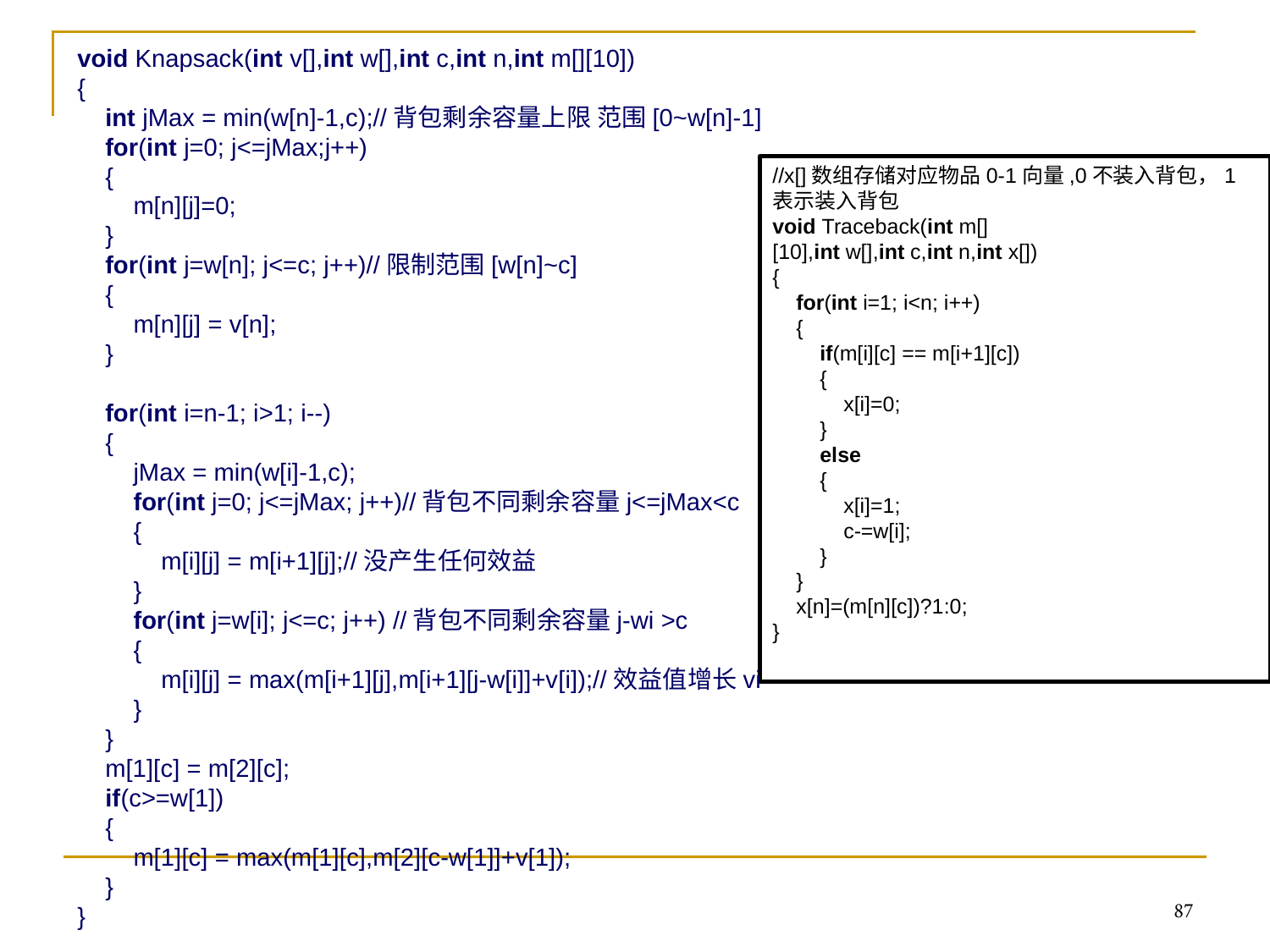

void Knapsack(int v[],int w[],int c,int n,int m[][10])
{
    int jMax = min(w[n]-1,c);//背包剩余容量上限 范围[0~w[n]-1]
    for(int j=0; j<=jMax;j++)
    {
        m[n][j]=0;
    }
    for(int j=w[n]; j<=c; j++)//限制范围[w[n]~c]
    {
        m[n][j] = v[n];
    }

    for(int i=n-1; i>1; i--)
    {
        jMax = min(w[i]-1,c);
        for(int j=0; j<=jMax; j++)//背包不同剩余容量j<=jMax<c
        {
            m[i][j] = m[i+1][j];//没产生任何效益
        }
        for(int j=w[i]; j<=c; j++) //背包不同剩余容量j-wi >c
        {
            m[i][j] = max(m[i+1][j],m[i+1][j-w[i]]+v[i]);//效益值增长vi
        }
    }
    m[1][c] = m[2][c];
    if(c>=w[1])
    {
        m[1][c] = max(m[1][c],m[2][c-w[1]]+v[1]);
    }
}
//x[]数组存储对应物品0-1向量,0不装入背包，1表示装入背包
void Traceback(int m[][10],int w[],int c,int n,int x[])
{
    for(int i=1; i<n; i++)
    {
        if(m[i][c] == m[i+1][c])
        {
            x[i]=0;
        }
        else
        {
            x[i]=1;
            c-=w[i];
        }
    }
    x[n]=(m[n][c])?1:0;
}

87